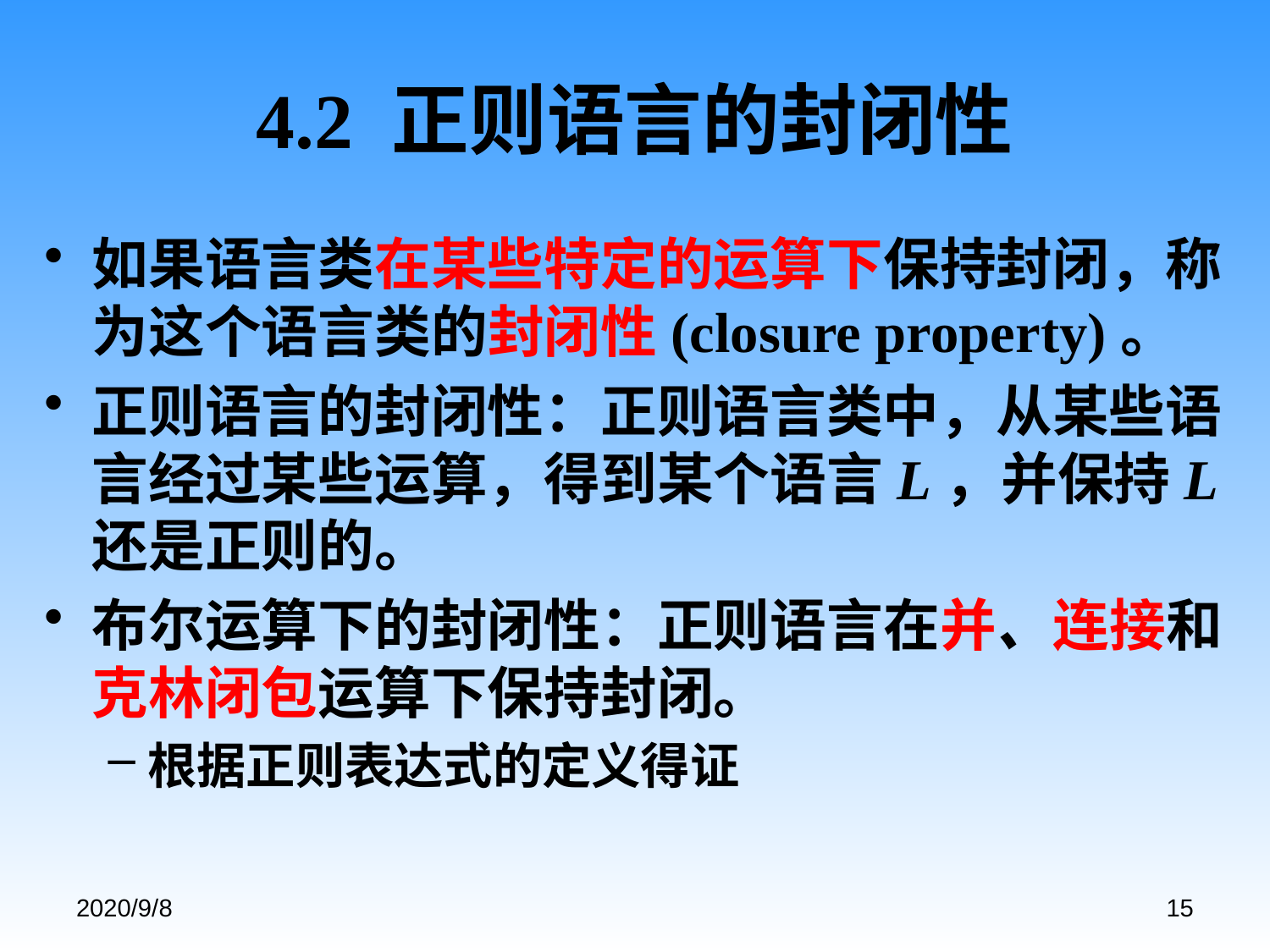

# 4.2 正则语言的封闭性
如果语言类在某些特定的运算下保持封闭，称为这个语言类的封闭性(closure property)。
正则语言的封闭性：正则语言类中，从某些语言经过某些运算，得到某个语言L，并保持L还是正则的。
布尔运算下的封闭性：正则语言在并、连接和克林闭包运算下保持封闭。
根据正则表达式的定义得证
2020/9/8
15